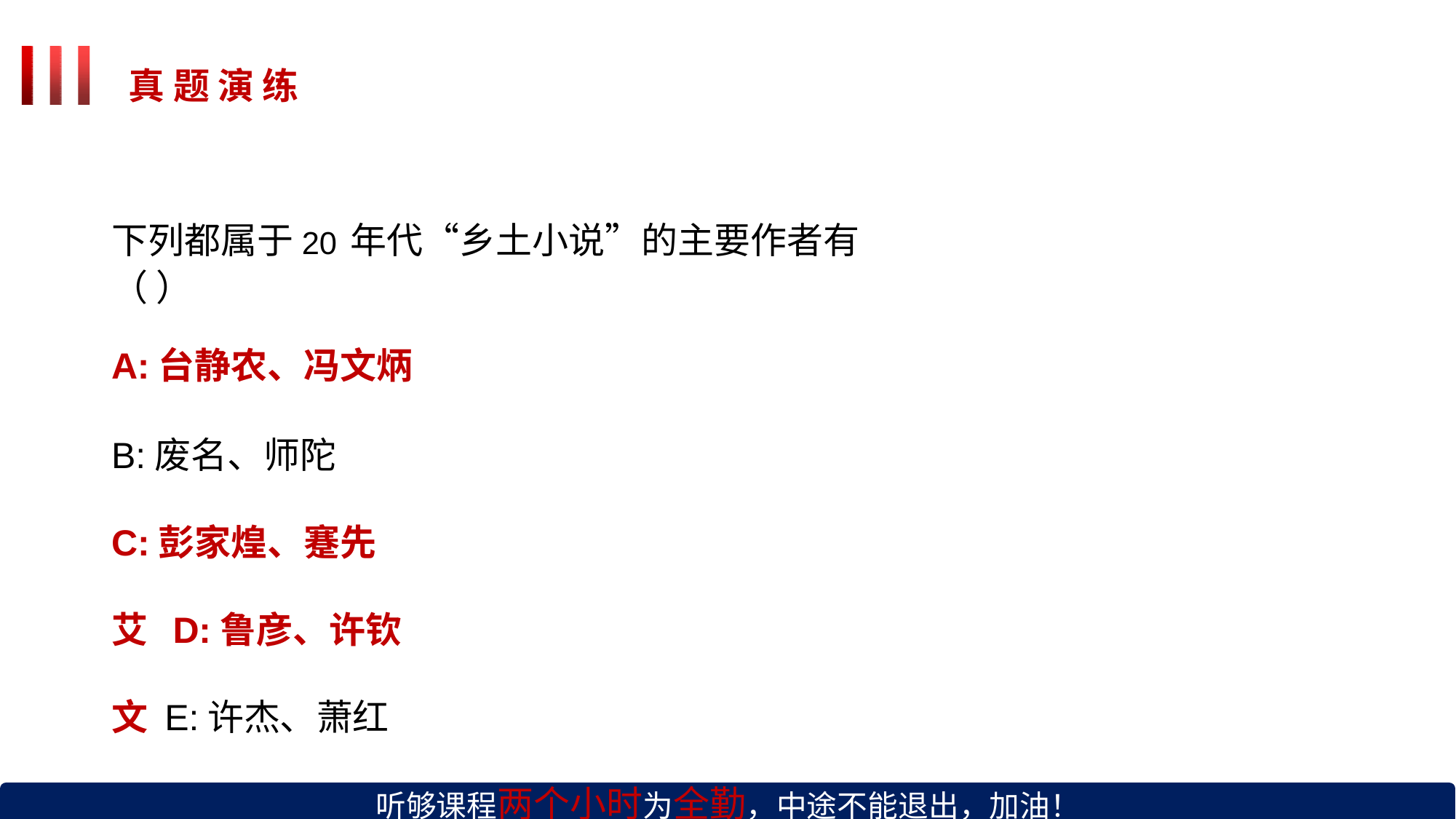

# 真 题 演 练
下列都属于20年代“乡土小说”的主要作者有（ ）
A:台静农、冯文炳

B:废名、师陀
C:彭家煌、蹇先艾  D:鲁彦、许钦文 E:许杰、萧红

听够课程两个小时为全勤，中途不能退出，加油！